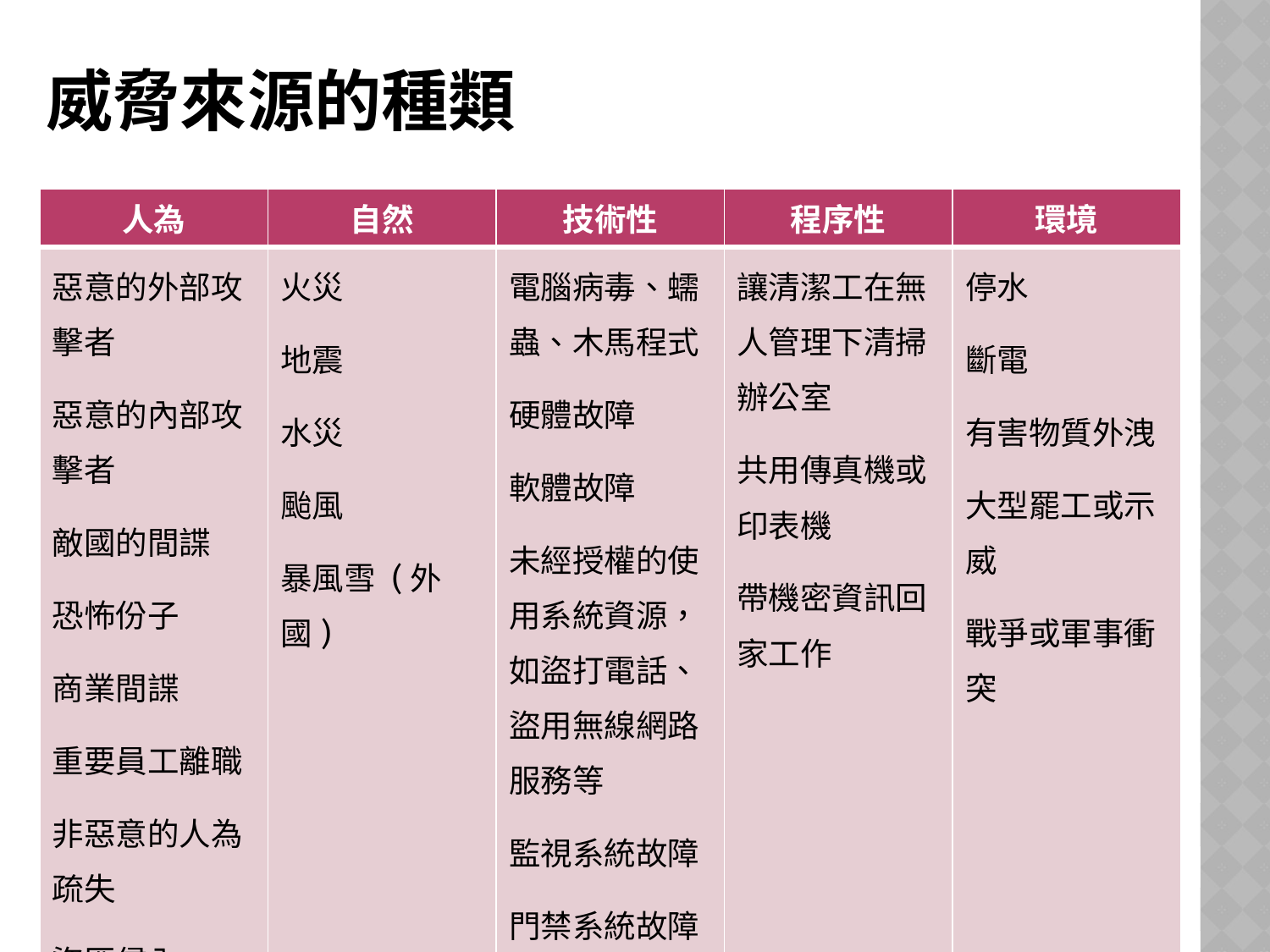

# 威脅來源的種類
| 人為 | 自然 | 技術性 | 程序性 | 環境 |
| --- | --- | --- | --- | --- |
| 惡意的外部攻擊者 惡意的內部攻擊者 敵國的間諜 恐怖份子 商業間諜 重要員工離職 非惡意的人為疏失 盜匪侵入 | 火災 地震 水災 颱風 暴風雪 (外國) | 電腦病毒、蠕蟲、木馬程式 硬體故障 軟體故障 未經授權的使用系統資源，如盜打電話、盜用無線網路服務等 監視系統故障 門禁系統故障 | 讓清潔工在無人管理下清掃辦公室 共用傳真機或印表機 帶機密資訊回家工作 | 停水 斷電 有害物質外洩 大型罷工或示威 戰爭或軍事衝突 |